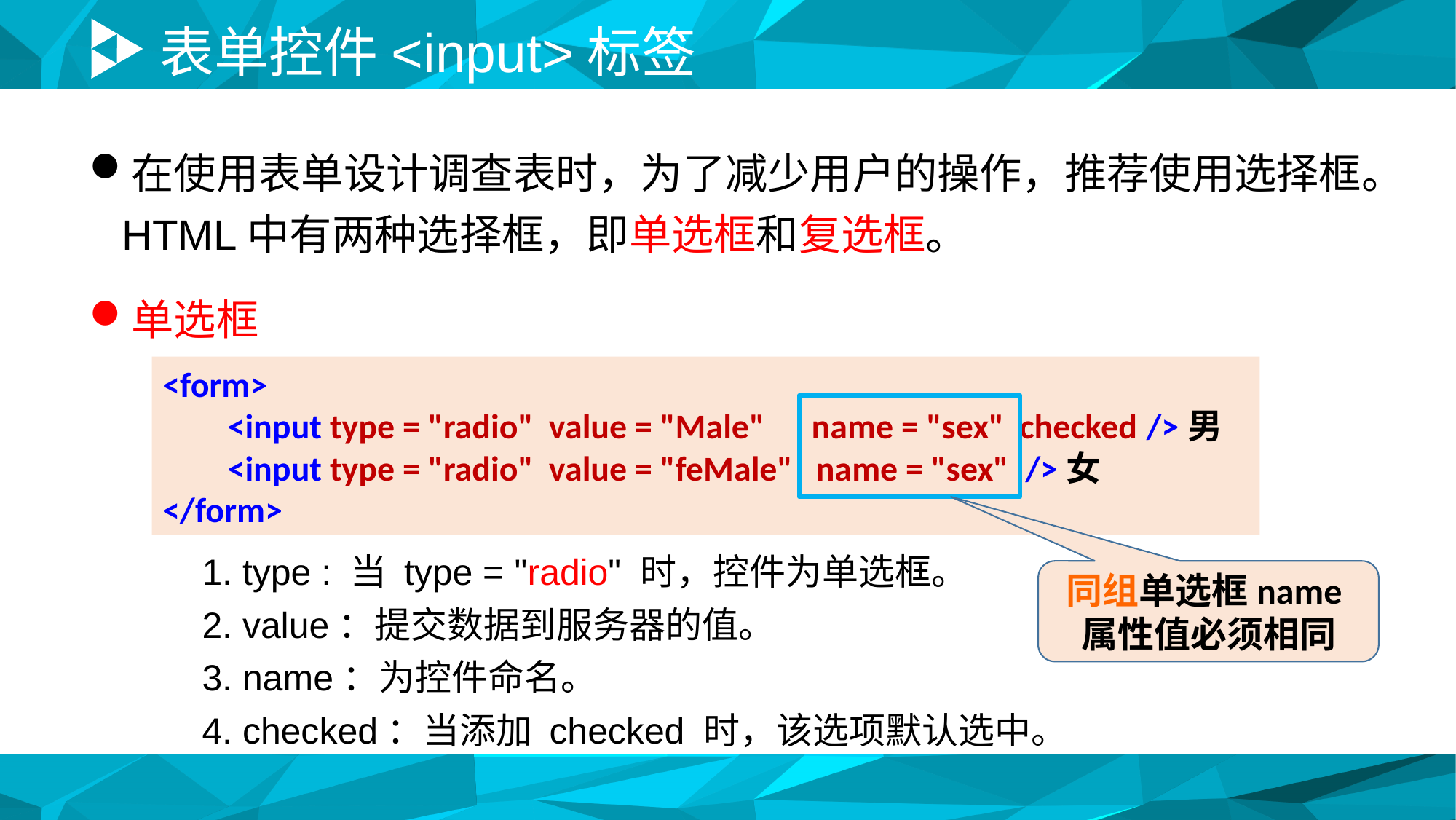

# 表单控件<input>标签
在使用表单设计调查表时，为了减少用户的操作，推荐使用选择框。HTML中有两种选择框，即单选框和复选框。
单选框
<form>
<input type = "radio"  value = "Male"      name = "sex"  checked />男
<input type = "radio"  value = "feMale"   name = "sex"  />女
</form>

1. type : 当 type = "radio" 时，控件为单选框。
2. value：提交数据到服务器的值。
3. name：为控件命名。
4. checked：当添加 checked 时，该选项默认选中。
同组单选框name属性值必须相同